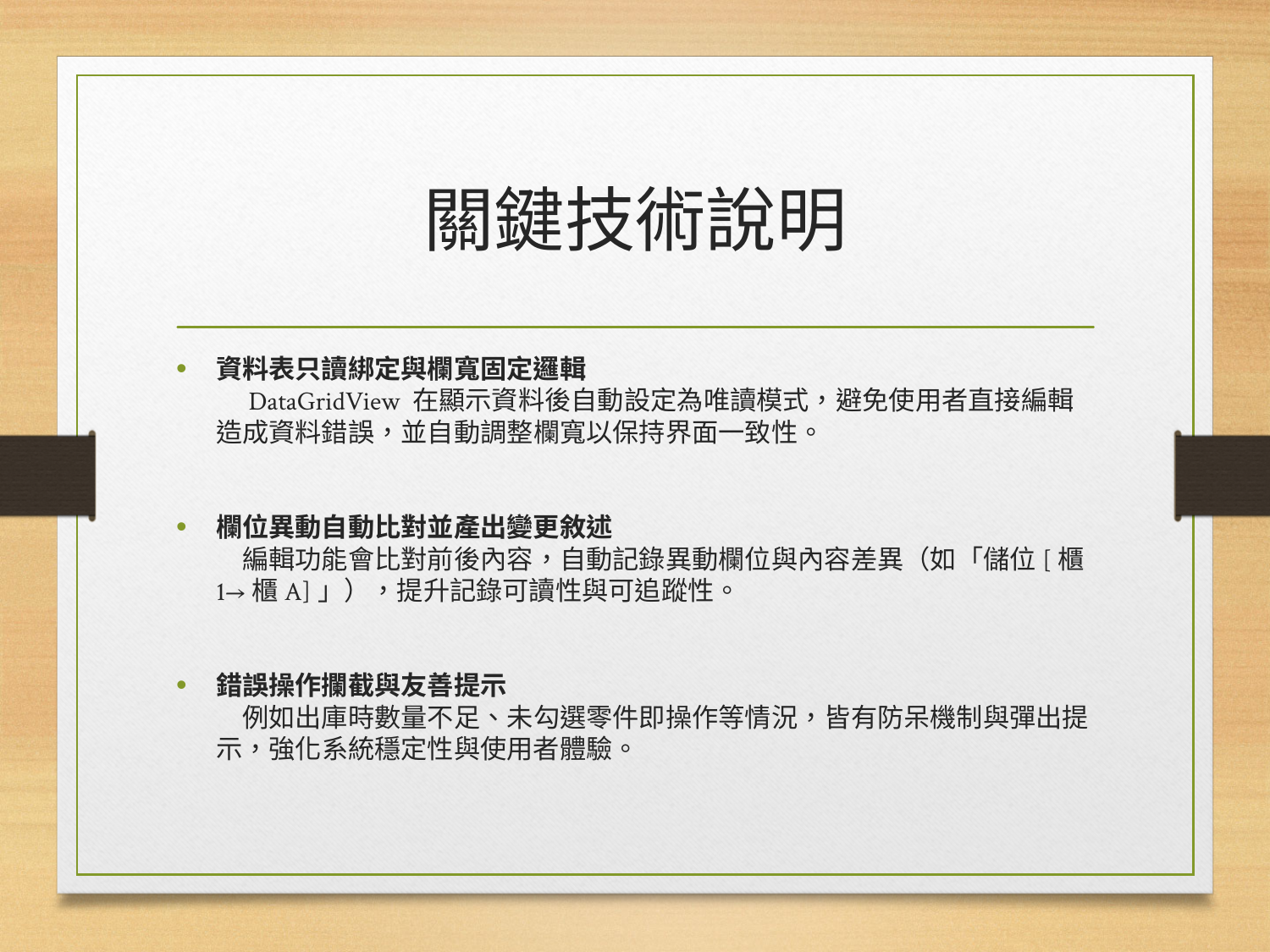

# 關鍵技術說明
資料表只讀綁定與欄寬固定邏輯
　DataGridView 在顯示資料後自動設定為唯讀模式，避免使用者直接編輯造成資料錯誤，並自動調整欄寬以保持界面一致性。

欄位異動自動比對並產出變更敘述
　編輯功能會比對前後內容，自動記錄異動欄位與內容差異（如「儲位[櫃1→櫃A]」），提升記錄可讀性與可追蹤性。

錯誤操作攔截與友善提示
　例如出庫時數量不足、未勾選零件即操作等情況，皆有防呆機制與彈出提示，強化系統穩定性與使用者體驗。